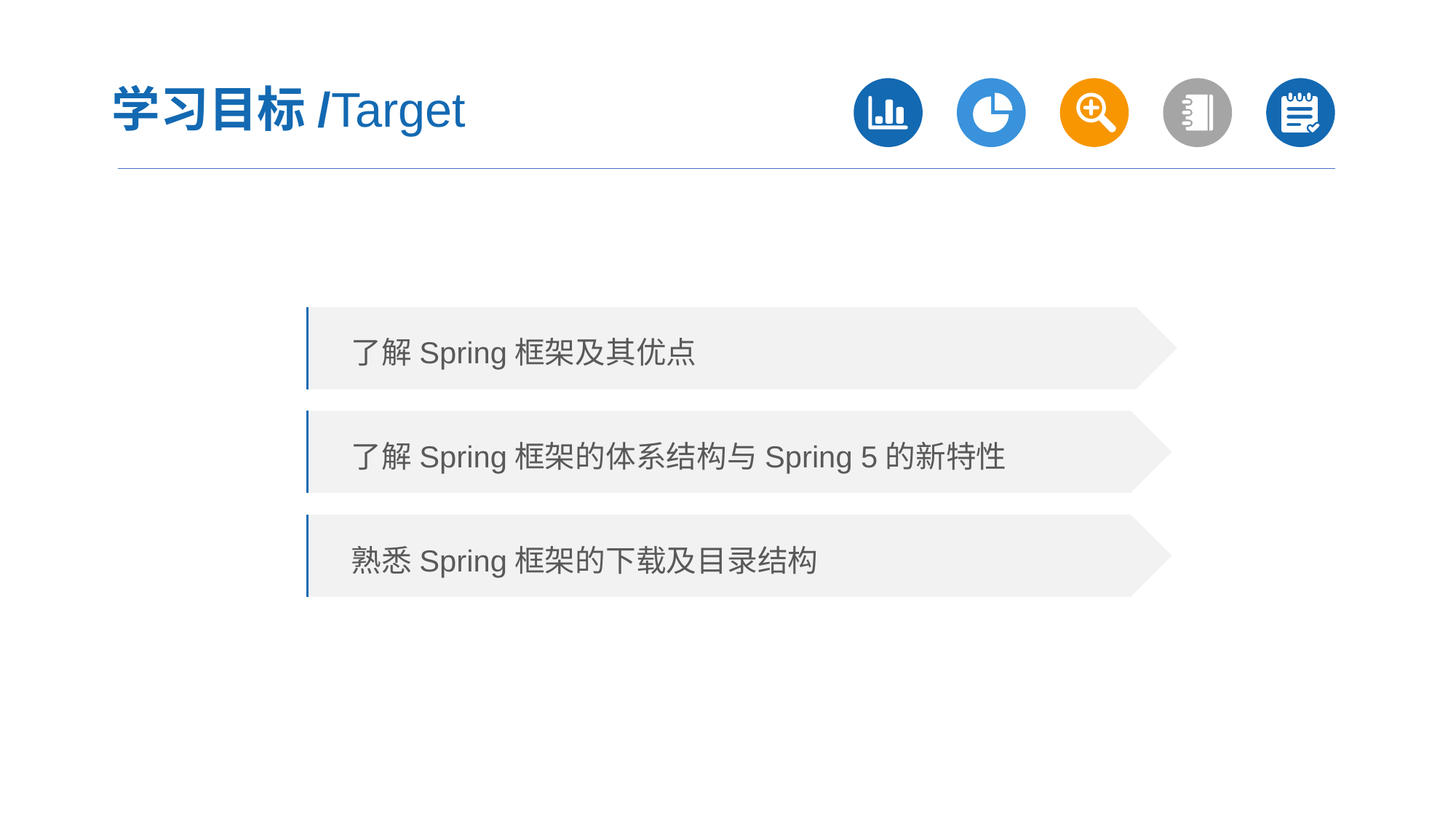

学习目标/Target
    了解Spring框架及其优点

    了解Spring框架的体系结构与Spring 5的新特性

    熟悉Spring框架的下载及目录结构